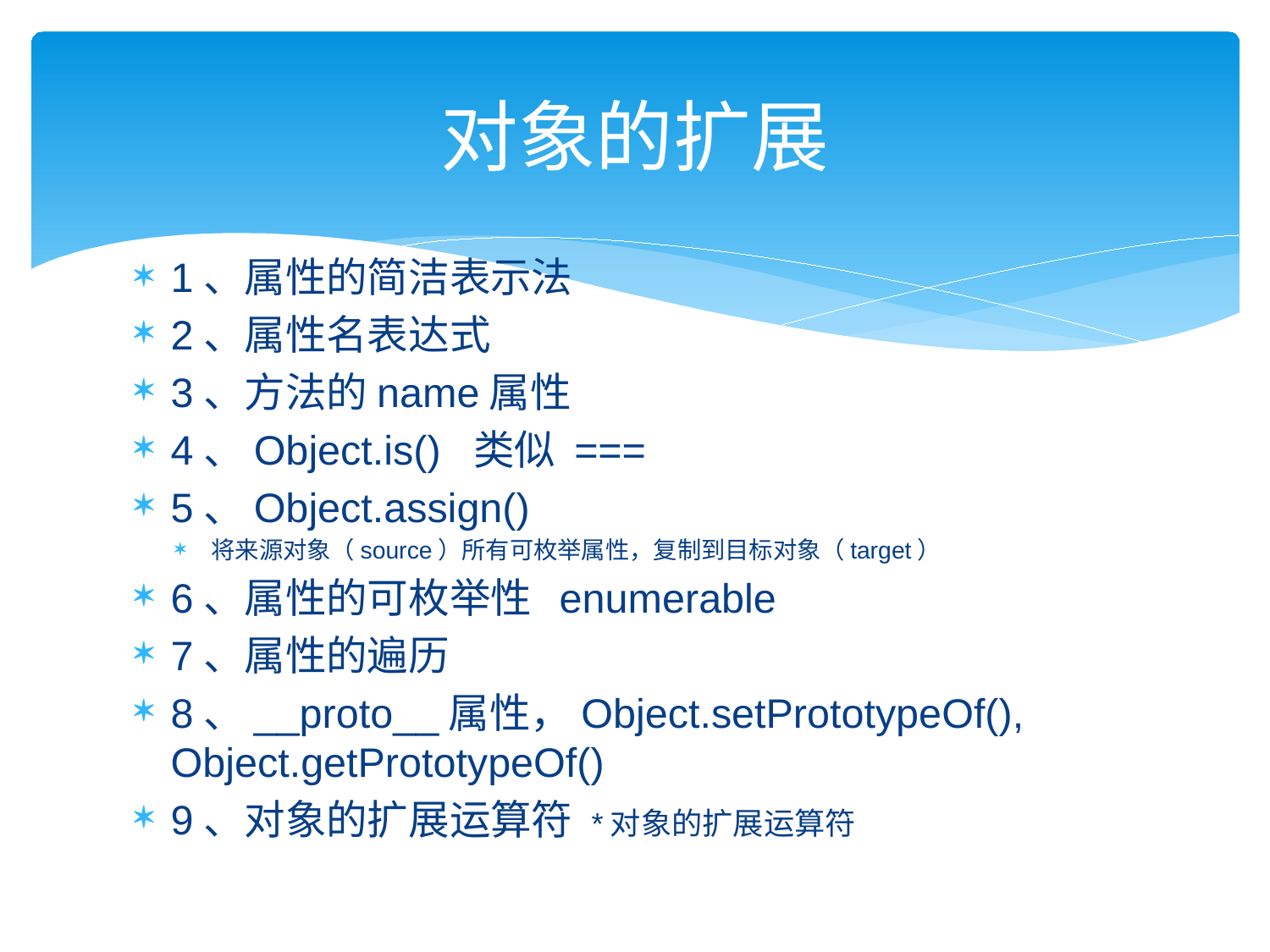

# 对象的扩展
1、属性的简洁表示法
2、属性名表达式
3、方法的name属性
4、Object.is()  类似 ===
5、Object.assign()
将来源对象（source）所有可枚举属性，复制到目标对象（target）
6、属性的可枚举性  enumerable
7、属性的遍历
8、__proto__属性，Object.setPrototypeOf(), Object.getPrototypeOf()
9、对象的扩展运算符 *对象的扩展运算符